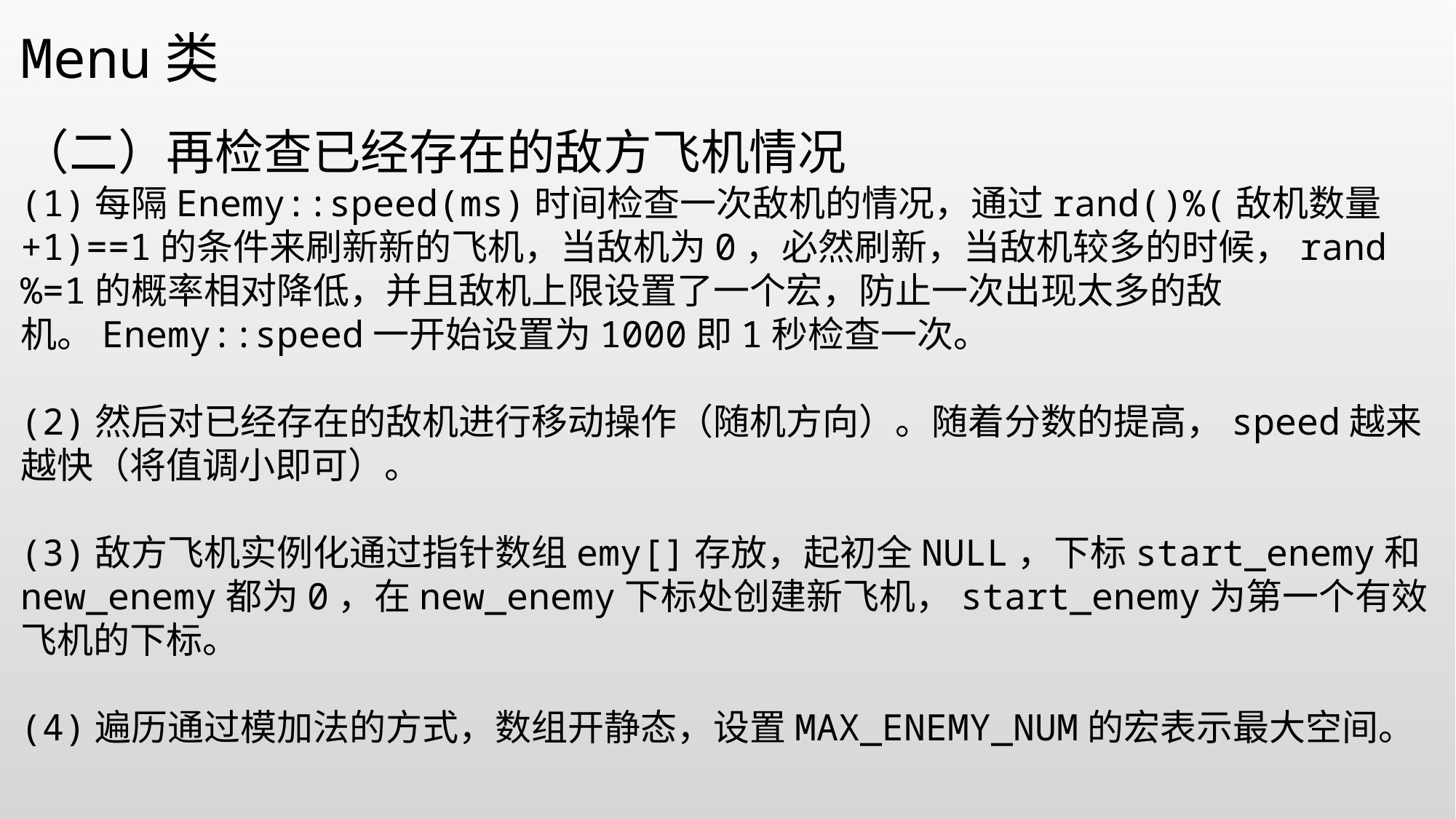

Menu类

（二）再检查已经存在的敌方飞机情况
(1)每隔Enemy::speed(ms)时间检查一次敌机的情况，通过rand()%(敌机数量+1)==1的条件来刷新新的飞机，当敌机为0，必然刷新，当敌机较多的时候，rand%=1的概率相对降低，并且敌机上限设置了一个宏，防止一次出现太多的敌机。Enemy::speed一开始设置为1000即1秒检查一次。

(2)然后对已经存在的敌机进行移动操作（随机方向）。随着分数的提高，speed越来越快（将值调小即可）。

(3)敌方飞机实例化通过指针数组emy[]存放，起初全NULL，下标start_enemy和new_enemy都为0，在new_enemy下标处创建新飞机，start_enemy为第一个有效飞机的下标。

(4)遍历通过模加法的方式，数组开静态，设置MAX_ENEMY_NUM的宏表示最大空间。